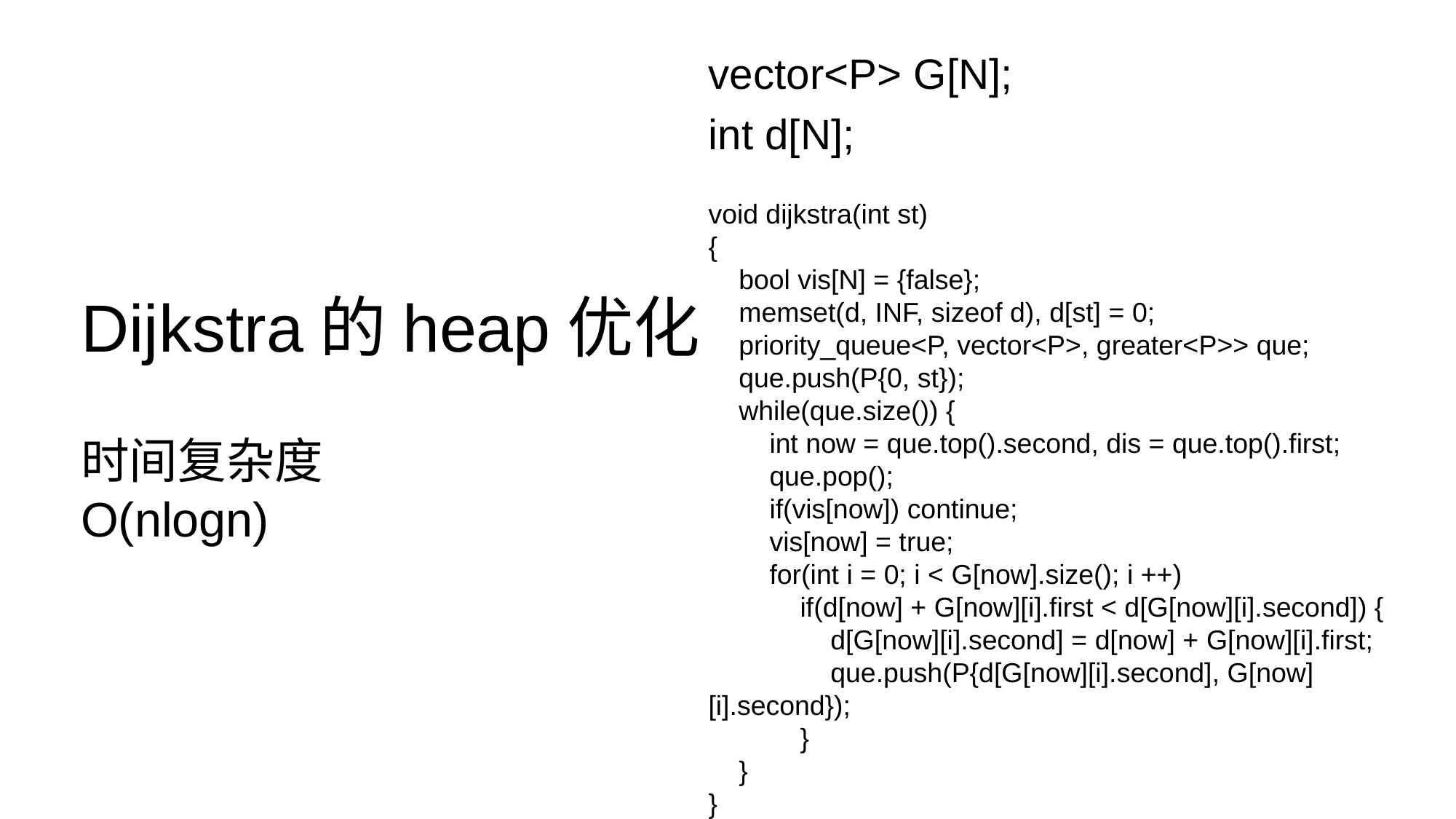

vector<P> G[N];
int d[N];
void dijkstra(int st)
{
    bool vis[N] = {false};
    memset(d, INF, sizeof d), d[st] = 0;
    priority_queue<P, vector<P>, greater<P>> que;
    que.push(P{0, st});
    while(que.size()) {
        int now = que.top().second, dis = que.top().first;
        que.pop();
        if(vis[now]) continue;
        vis[now] = true;
        for(int i = 0; i < G[now].size(); i ++)
            if(d[now] + G[now][i].first < d[G[now][i].second]) {
                d[G[now][i].second] = d[now] + G[now][i].first;
                que.push(P{d[G[now][i].second], G[now][i].second});
            }
    }
}
# Dijkstra的heap优化
时间复杂度O(nlogn)